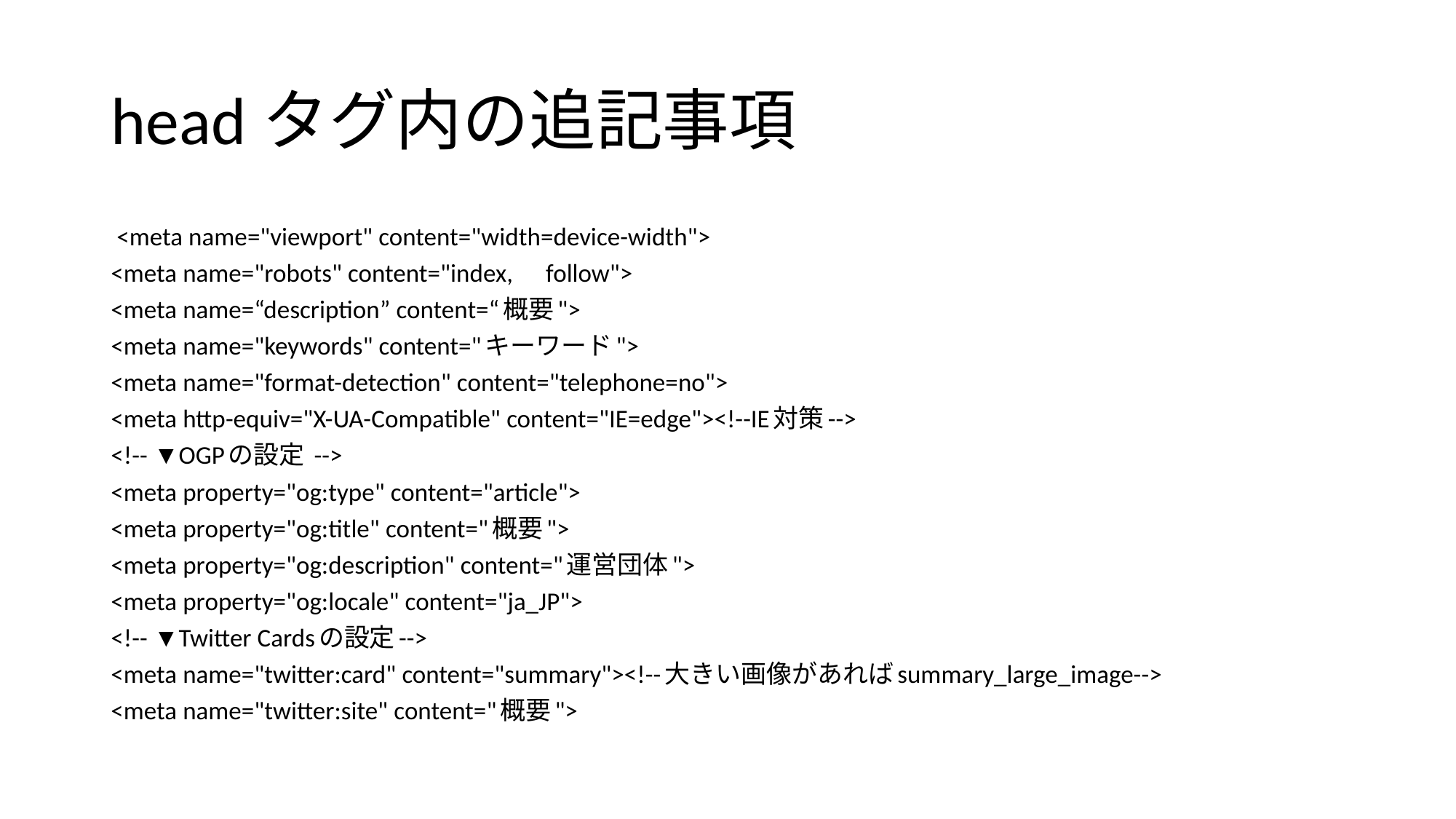

# headタグ内の追記事項
 <meta name="viewport" content="width=device-width">
<meta name="robots" content="index,　follow">
<meta name=“description” content=“概要">
<meta name="keywords" content="キーワード">
<meta name="format-detection" content="telephone=no">
<meta http-equiv="X-UA-Compatible" content="IE=edge"><!--IE対策-->
<!-- ▼OGPの設定 -->
<meta property="og:type" content="article">
<meta property="og:title" content="概要">
<meta property="og:description" content="運営団体">
<meta property="og:locale" content="ja_JP">
<!-- ▼Twitter Cardsの設定-->
<meta name="twitter:card" content="summary"><!--大きい画像があればsummary_large_image-->
<meta name="twitter:site" content="概要">